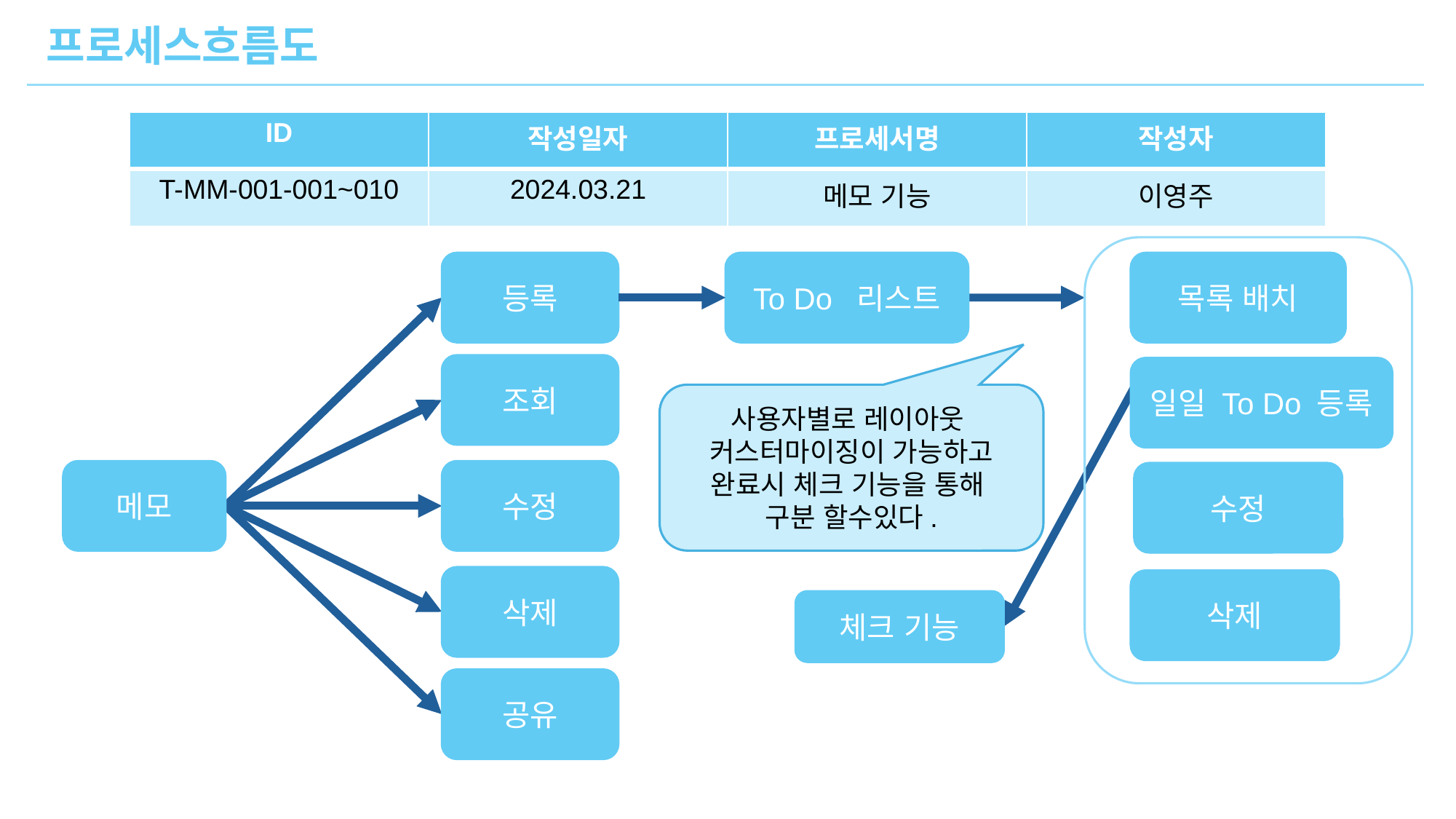

프로세스흐름도
| ID | 작성일자 | 프로세서명 | 작성자 |
| --- | --- | --- | --- |
| T-MM-001-001~010 | 2024.03.21 | 메모 기능 | 이영주 |

등록
To Do  리스트
목록 배치
조회
일일 To Do 등록
사용자별로 레이아웃
커스터마이징이 가능하고
완료시 체크 기능을 통해
구분 할수있다.
메모
수정
수정
삭제
삭제
체크 기능
공유